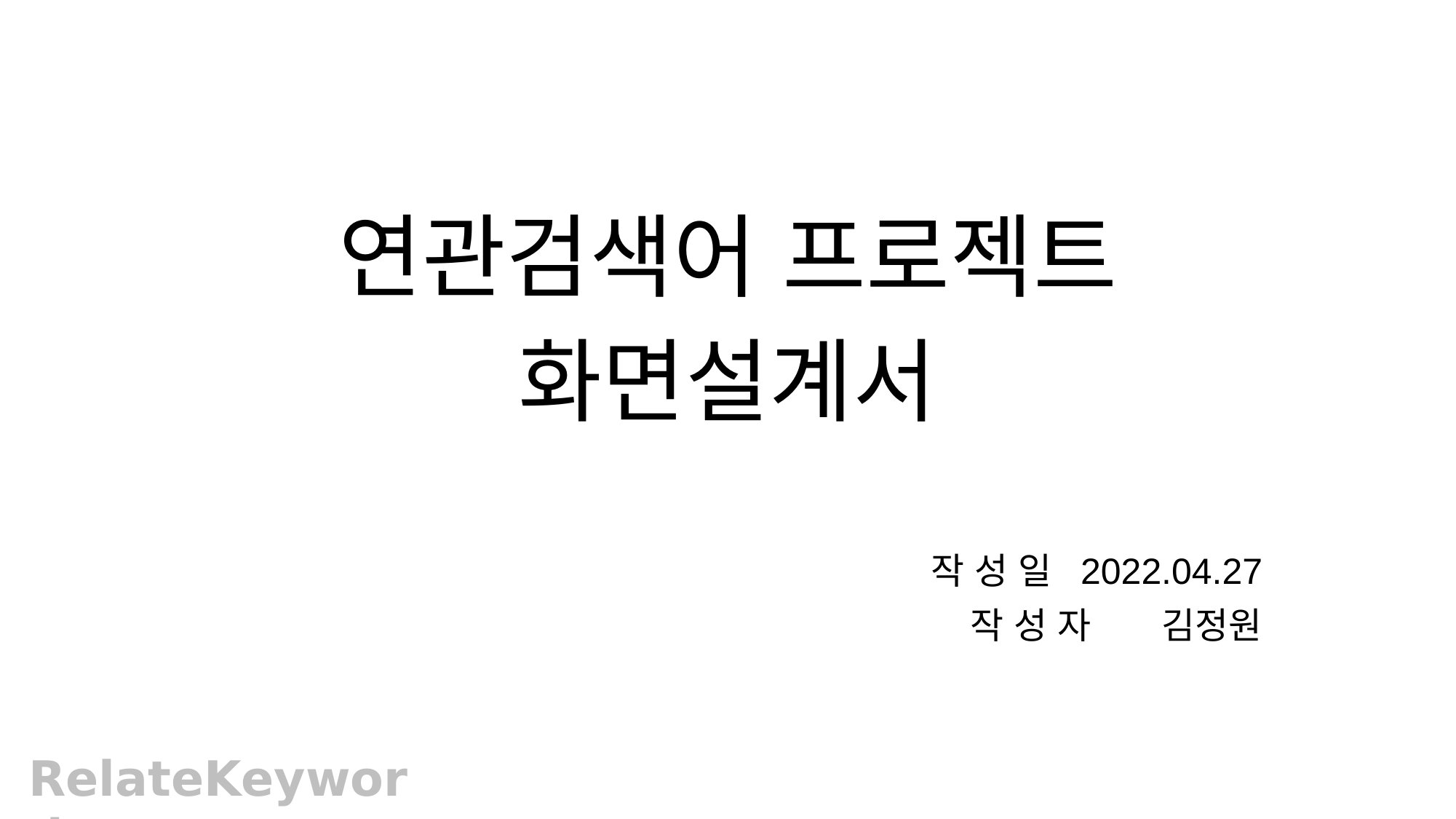

# 연관검색어 프로젝트 화면설계서
작 성 일  2022.04.27
작 성 자       김정원
RelateKeyword